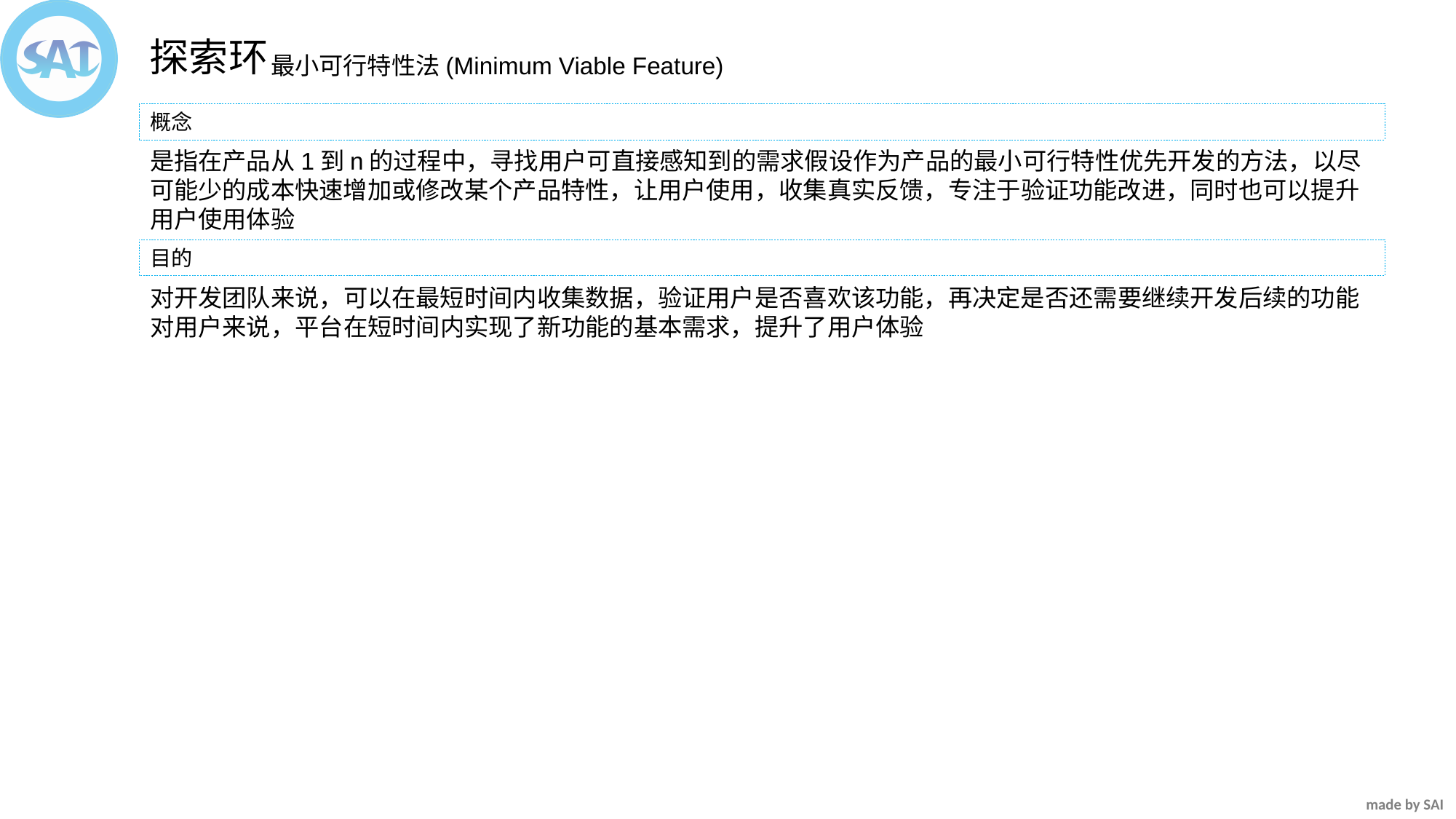

探索环
最小可行特性法(Minimum Viable Feature)
概念
是指在产品从1到n的过程中，寻找用户可直接感知到的需求假设作为产品的最小可行特性优先开发的方法，以尽可能少的成本快速增加或修改某个产品特性，让用户使用，收集真实反馈，专注于验证功能改进，同时也可以提升用户使用体验
目的
对开发团队来说，可以在最短时间内收集数据，验证用户是否喜欢该功能，再决定是否还需要继续开发后续的功能
对用户来说，平台在短时间内实现了新功能的基本需求，提升了用户体验